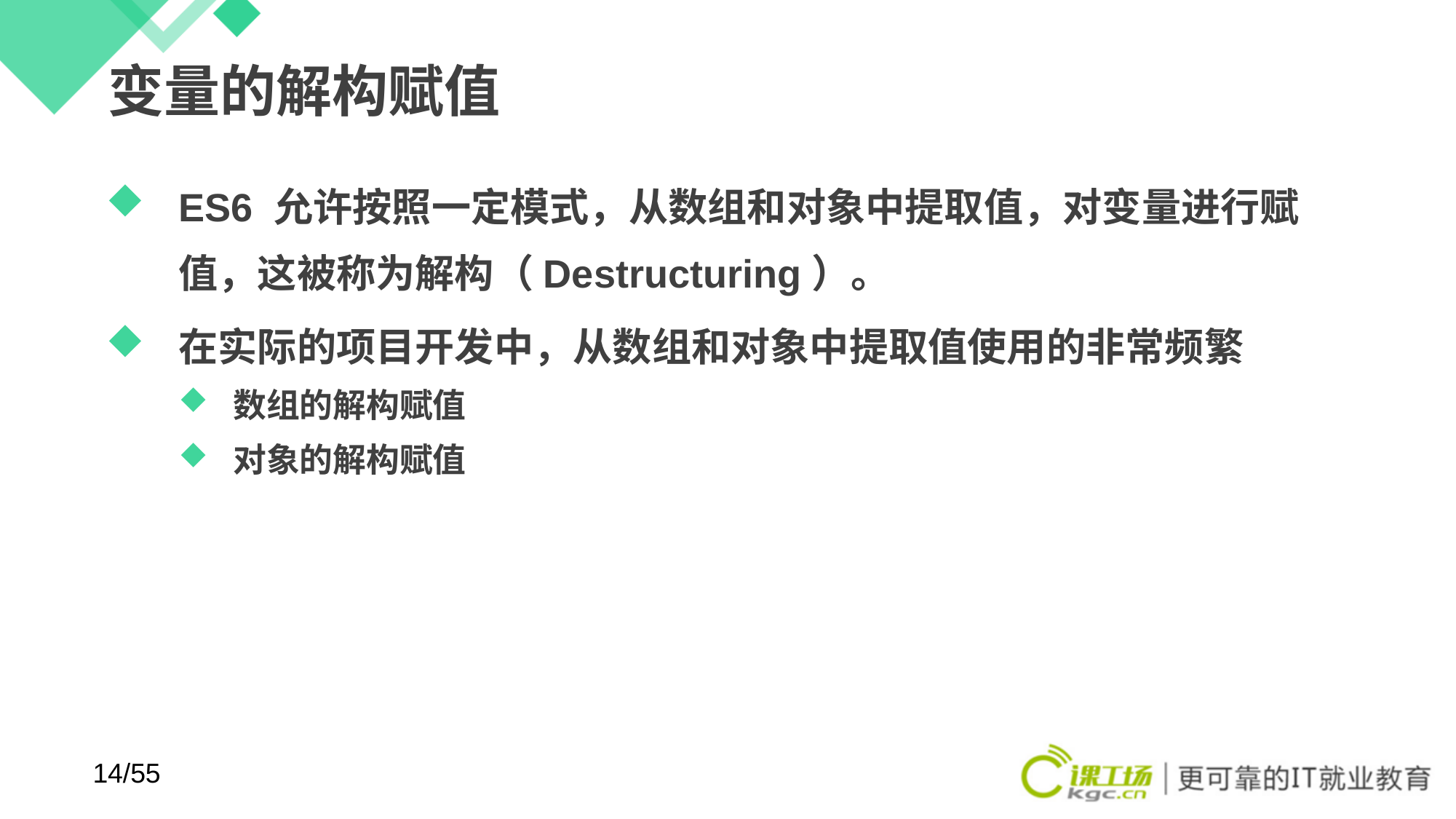

# 变量的解构赋值
ES6 允许按照一定模式，从数组和对象中提取值，对变量进行赋值，这被称为解构（Destructuring）。
在实际的项目开发中，从数组和对象中提取值使用的非常频繁
数组的解构赋值
对象的解构赋值